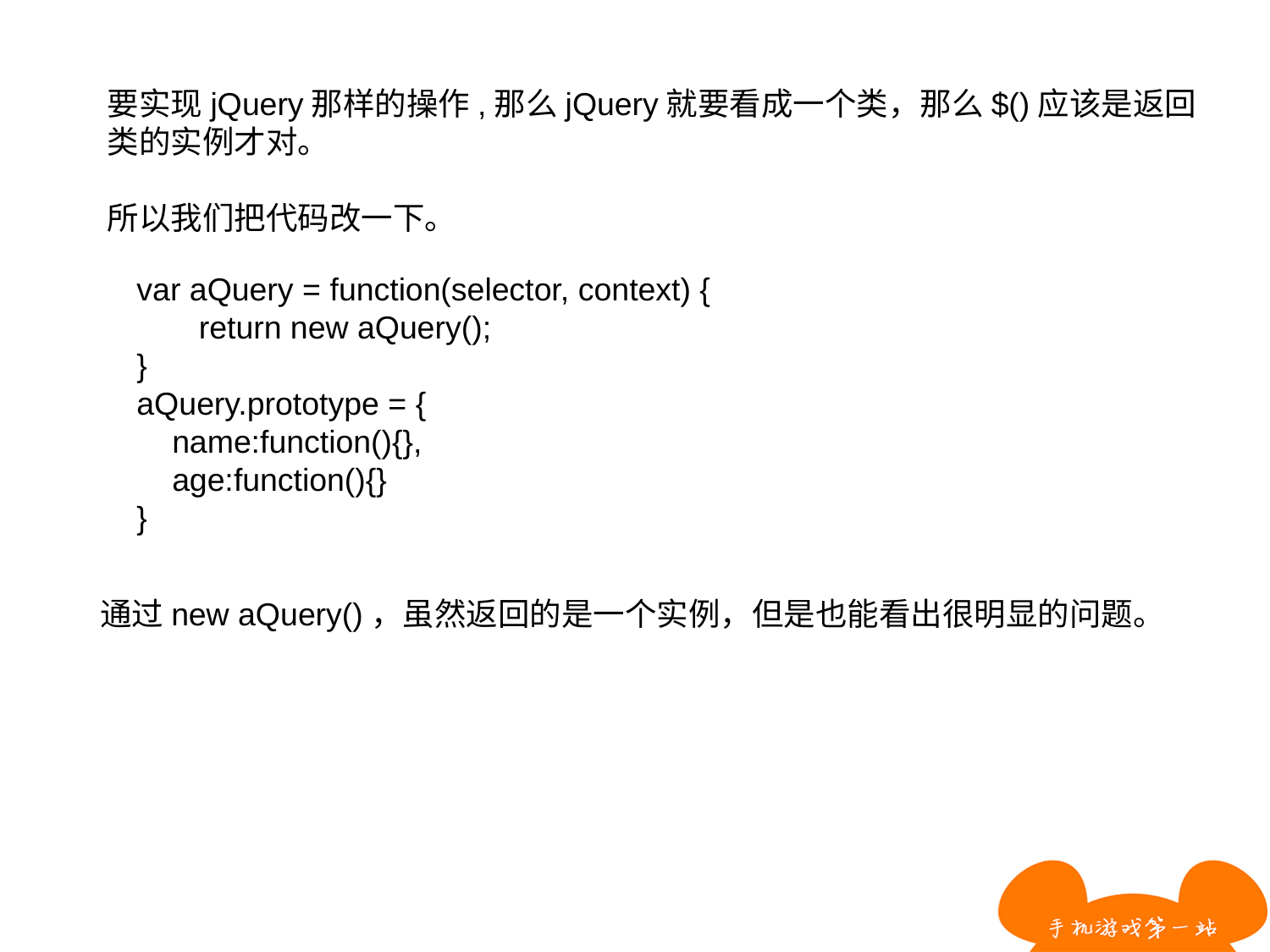

要实现jQuery那样的操作,那么jQuery就要看成一个类，那么$()应该是返回类的实例才对。

所以我们把代码改一下。
var aQuery = function(selector, context) {
       return new aQuery();
}
aQuery.prototype = {
    name:function(){},
    age:function(){}
}
通过new aQuery()，虽然返回的是一个实例，但是也能看出很明显的问题。